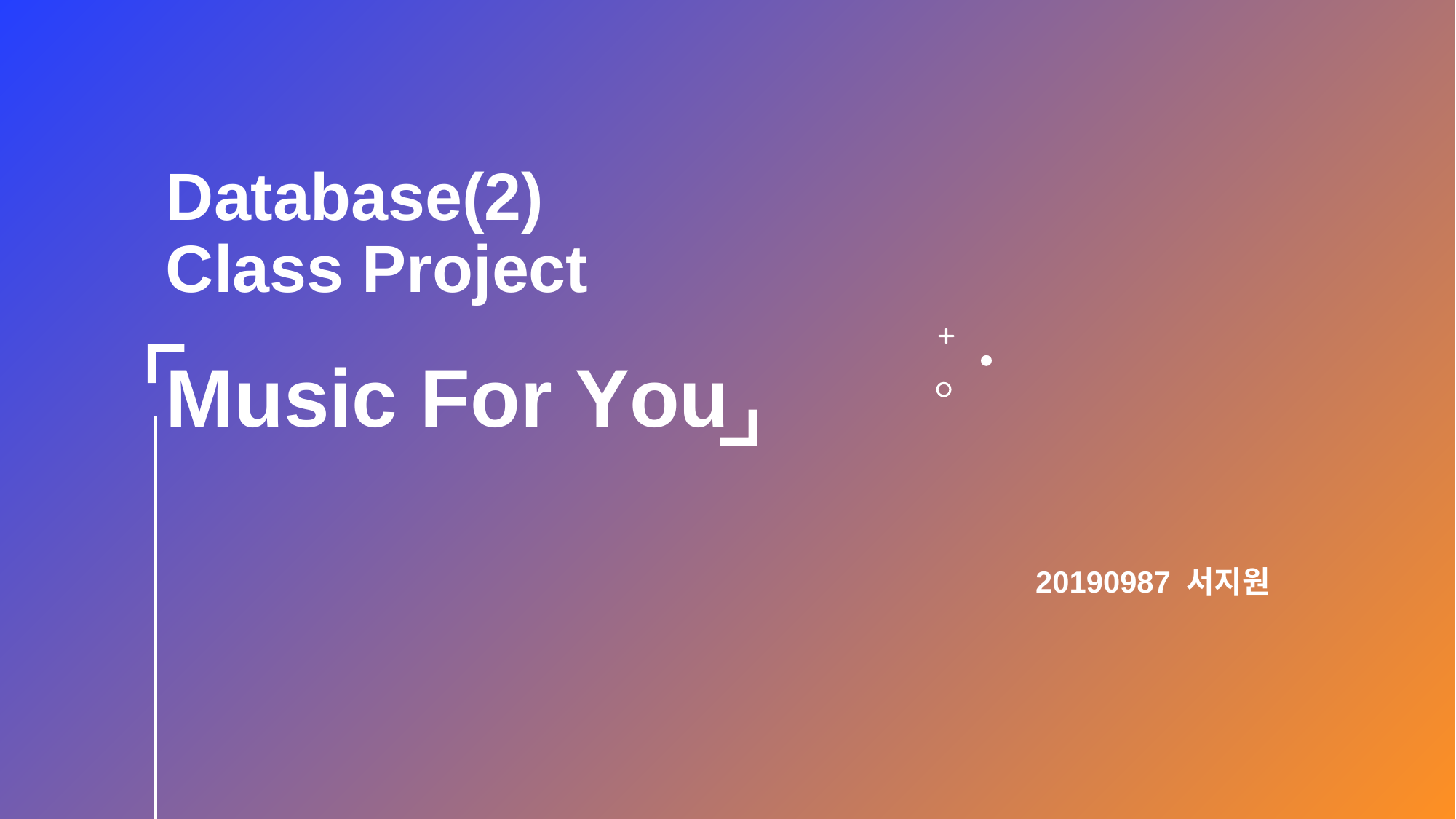

# Database(2) Class Project
Music For You

20190987 서지원